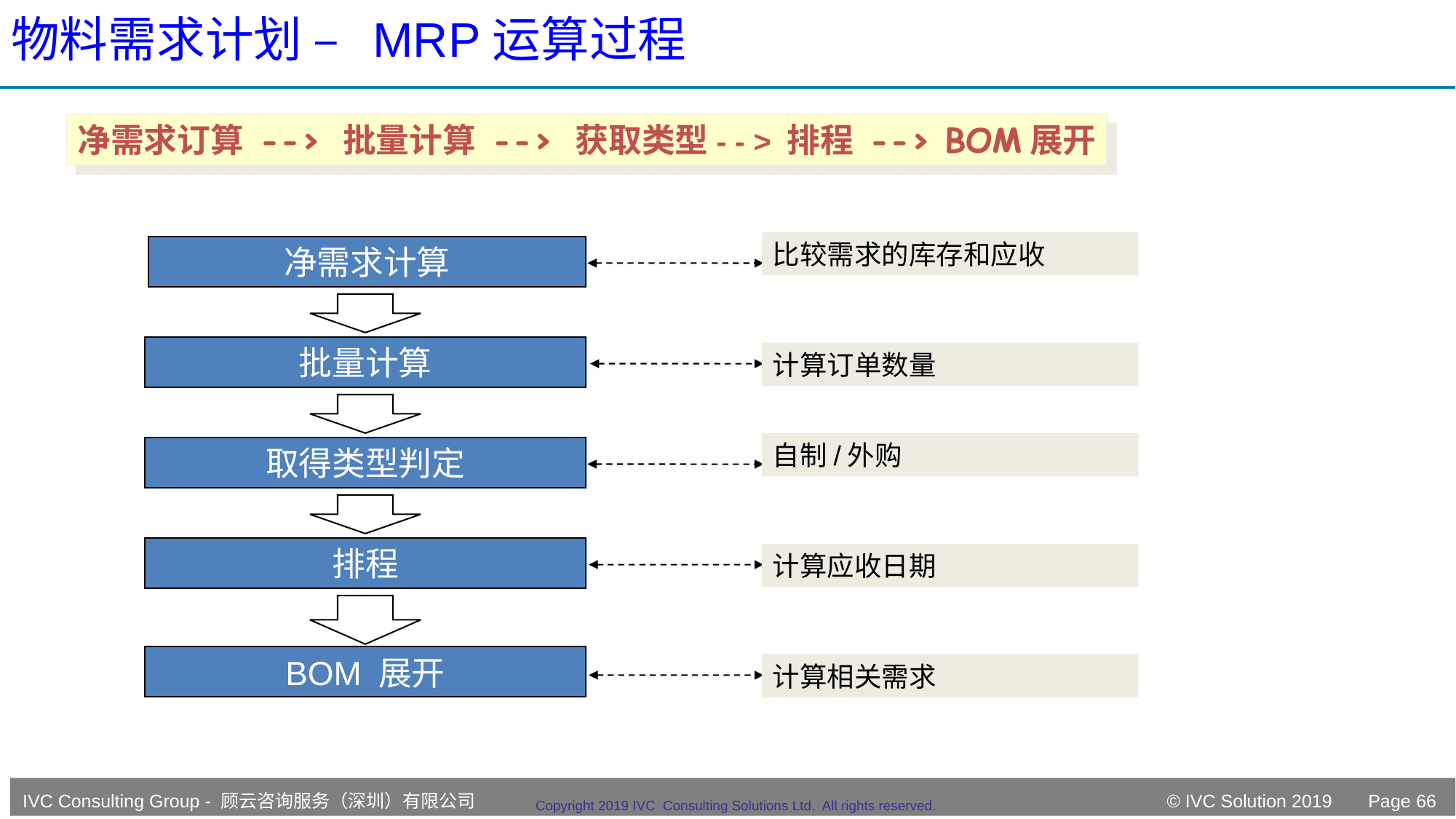

# 物料需求计划 –  MRP运算过程
净需求订算 --> 批量计算 --> 获取类型- - > 排程 --> BOM展开
比较需求的库存和应收
净需求计算

批量计算
计算订单数量

自制/外购
取得类型判定

排程
计算应收日期

BOM 展开
计算相关需求